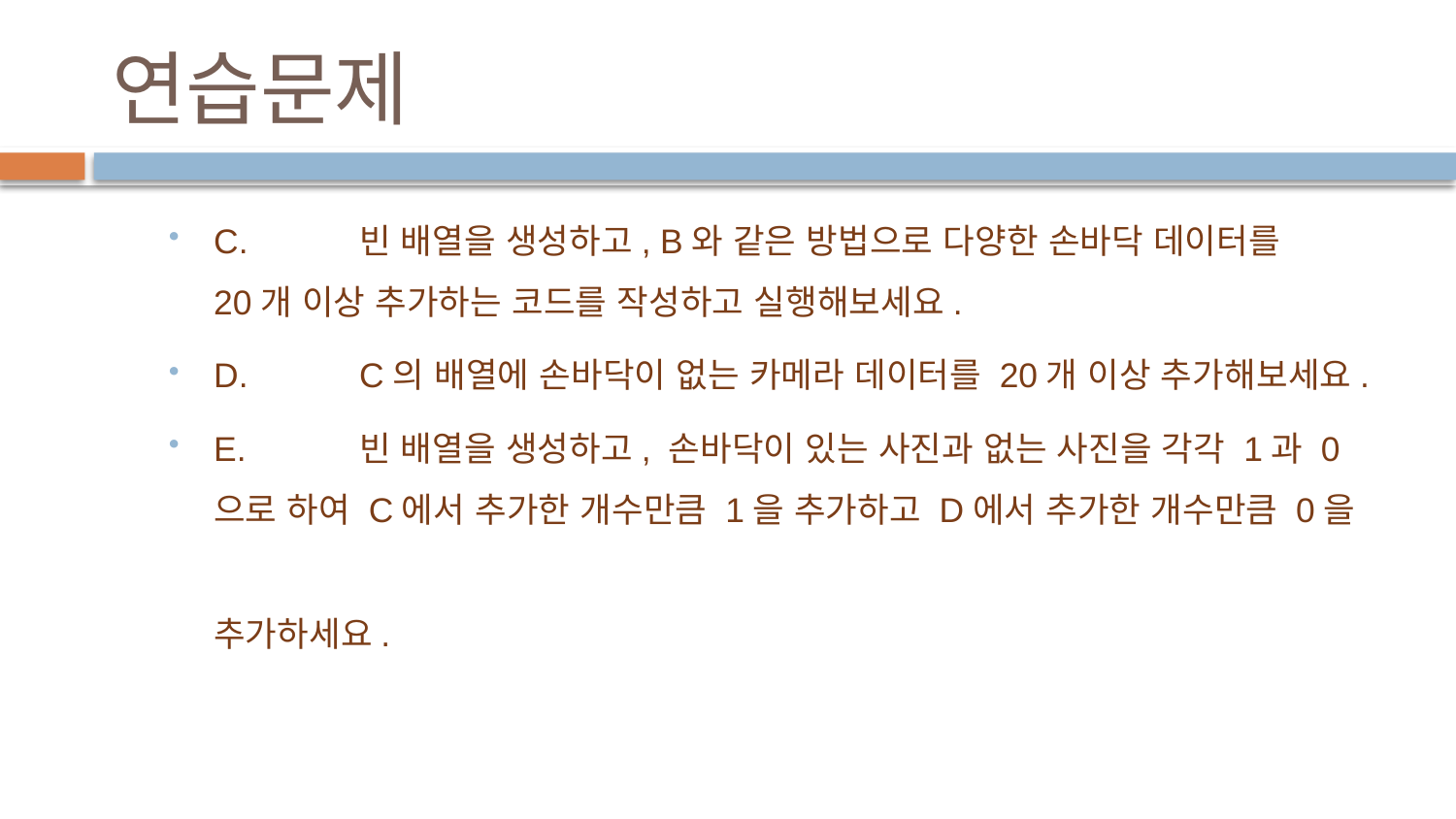

# 연습문제
C.	빈 배열을 생성하고, B와 같은 방법으로 다양한 손바닥 데이터를
20개 이상 추가하는 코드를 작성하고 실행해보세요.
D.	C의 배열에 손바닥이 없는 카메라 데이터를 20개 이상 추가해보세요.
E.	빈 배열을 생성하고, 손바닥이 있는 사진과 없는 사진을 각각 1과 0으로 하여 C에서 추가한 개수만큼 1을 추가하고 D에서 추가한 개수만큼 0을
추가하세요.